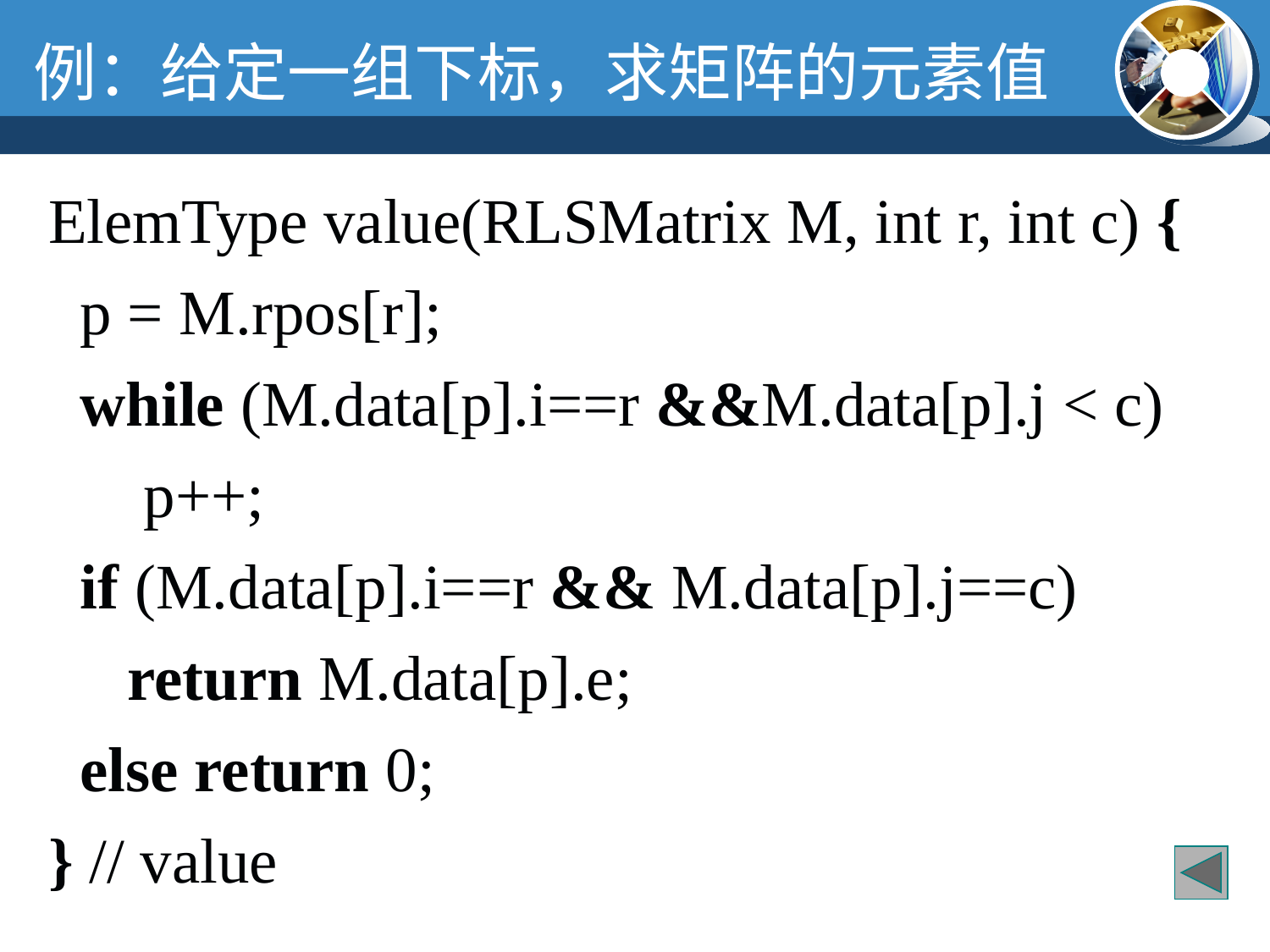

例：给定一组下标，求矩阵的元素值
ElemType value(RLSMatrix M, int r, int c) {
  p = M.rpos[r];
  while (M.data[p].i==r &&M.data[p].j < c)
      p++;
  if (M.data[p].i==r && M.data[p].j==c)
     return M.data[p].e;
  else return 0;
} // value